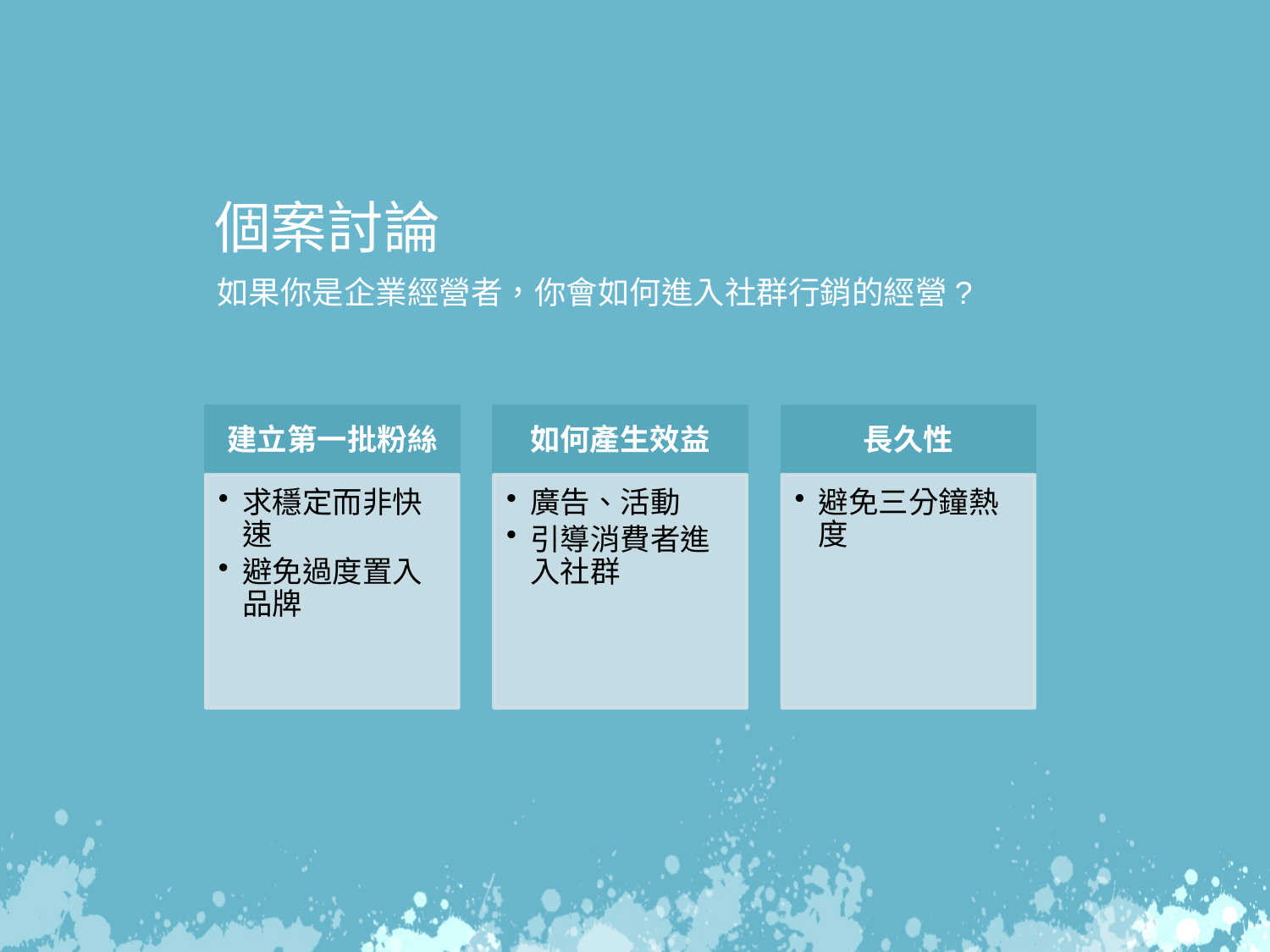

個案討論
如果你是企業經營者，你會如何進入社群行銷的經營?
建立第一批粉絲
求穩定而非快速
避免過度置入品牌
如何產生效益
廣告、活動
引導消費者進入社群
長久性
避免三分鐘熱度